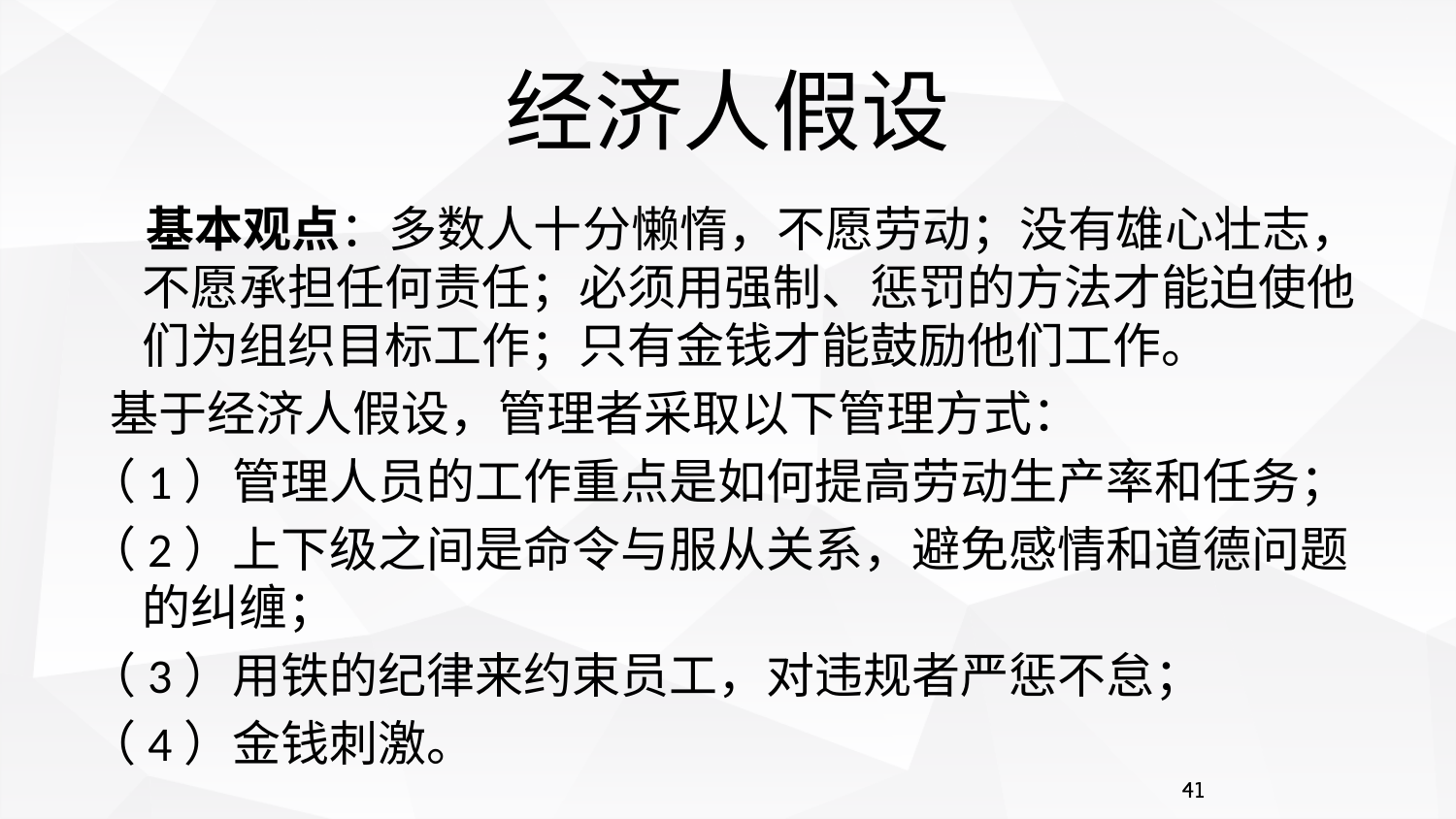

# 经济人假设
      基本观点：多数人十分懒惰，不愿劳动；没有雄心壮志，不愿承担任何责任；必须用强制、惩罚的方法才能迫使他们为组织目标工作；只有金钱才能鼓励他们工作。
 基于经济人假设，管理者采取以下管理方式：
（1）管理人员的工作重点是如何提高劳动生产率和任务；
（2）上下级之间是命令与服从关系，避免感情和道德问题的纠缠；
（3）用铁的纪律来约束员工，对违规者严惩不怠；
（4）金钱刺激。
41